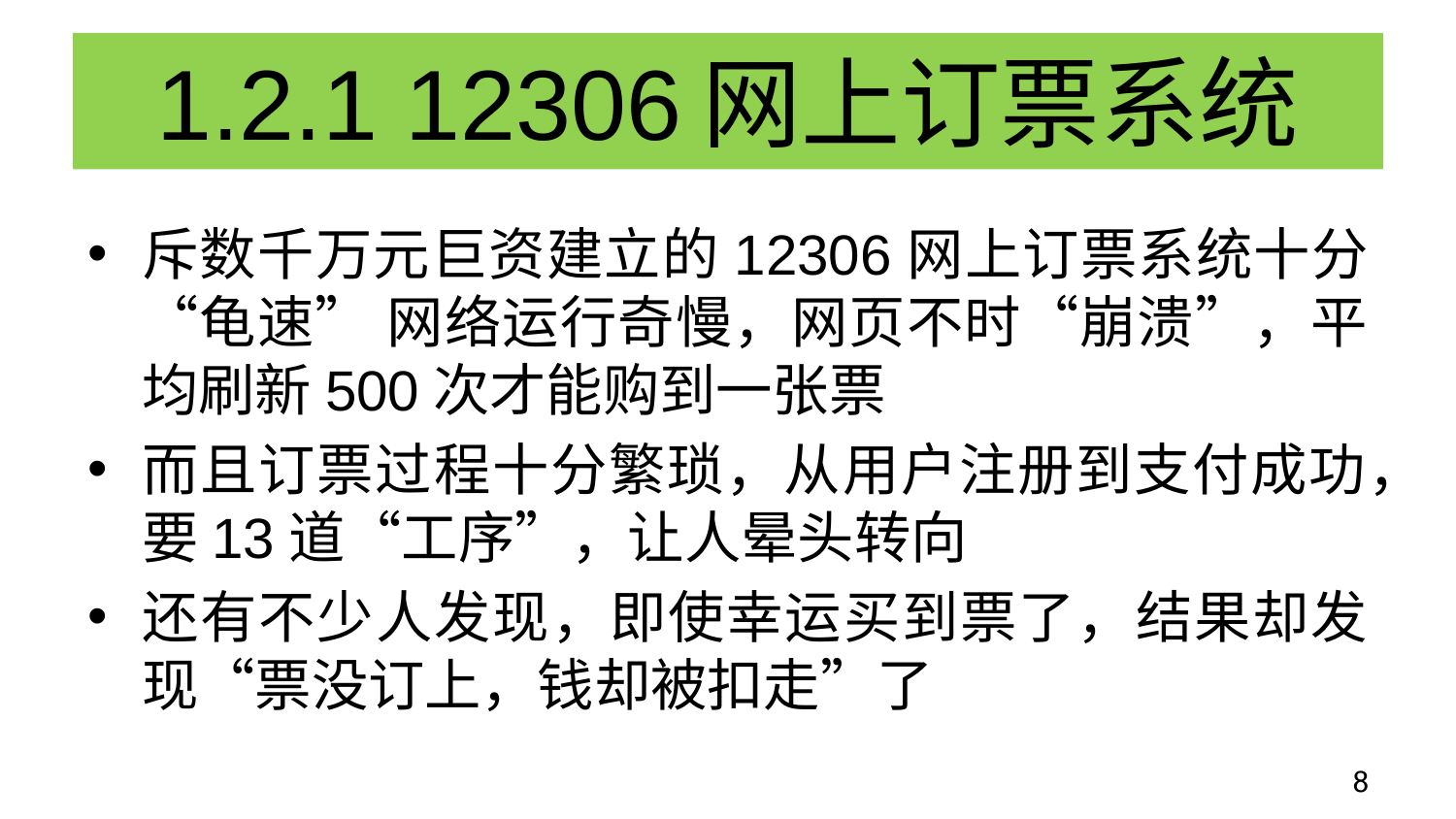

# 1.2.1 12306网上订票系统
斥数千万元巨资建立的12306网上订票系统十分“龟速” 网络运行奇慢，网页不时“崩溃”，平均刷新500次才能购到一张票
而且订票过程十分繁琐，从用户注册到支付成功，要13道“工序”，让人晕头转向
还有不少人发现，即使幸运买到票了，结果却发现“票没订上，钱却被扣走”了
8